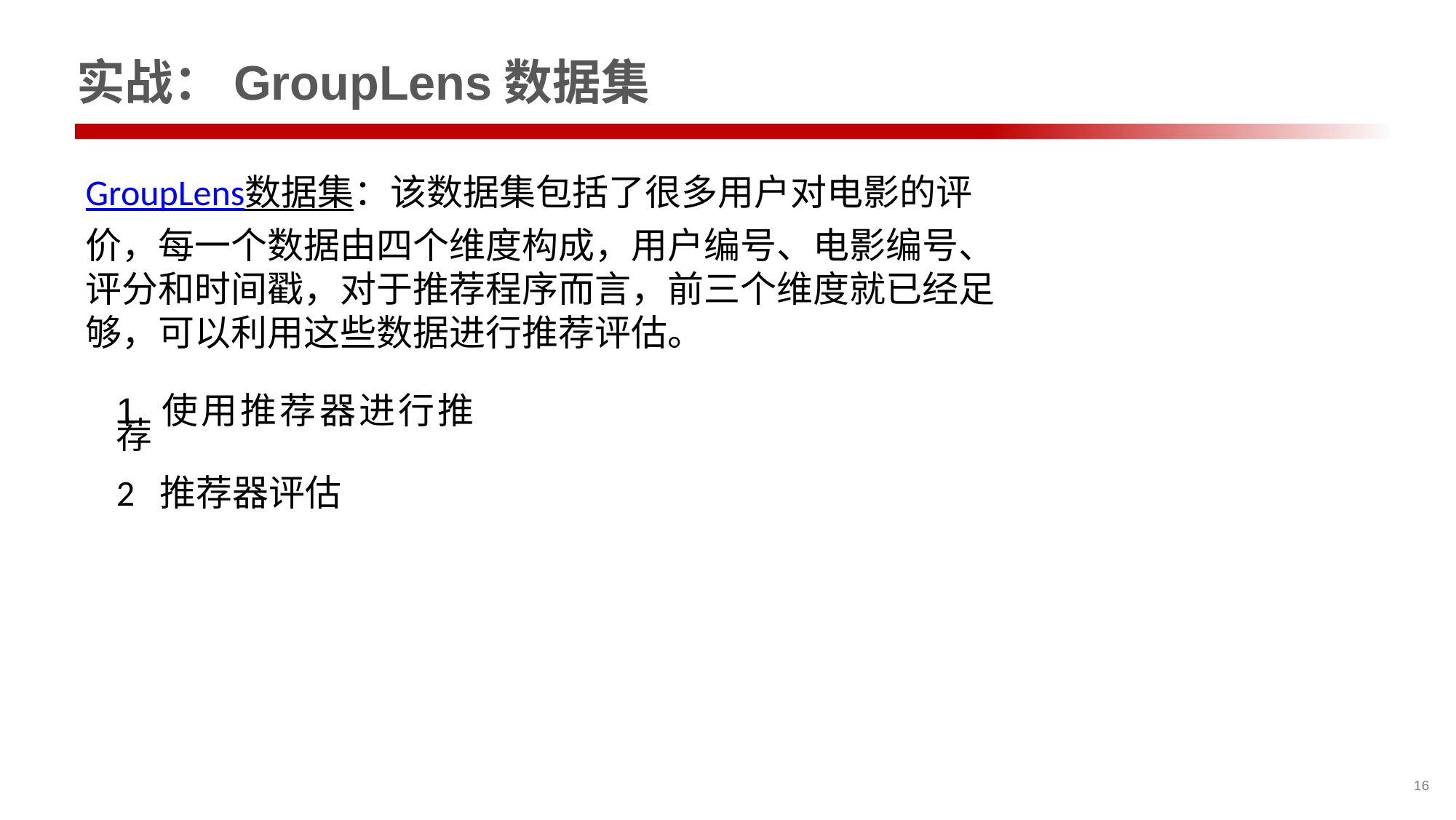

# 实战：GroupLens数据集

GroupLens数据集：该数据集包括了很多用户对电影的评价，每一个数据由四个维度构成，用户编号、电影编号、评分和时间戳，对于推荐程序而言，前三个维度就已经足够，可以利用这些数据进行推荐评估。
1 使用推荐器进行推荐

2  推荐器评估

16